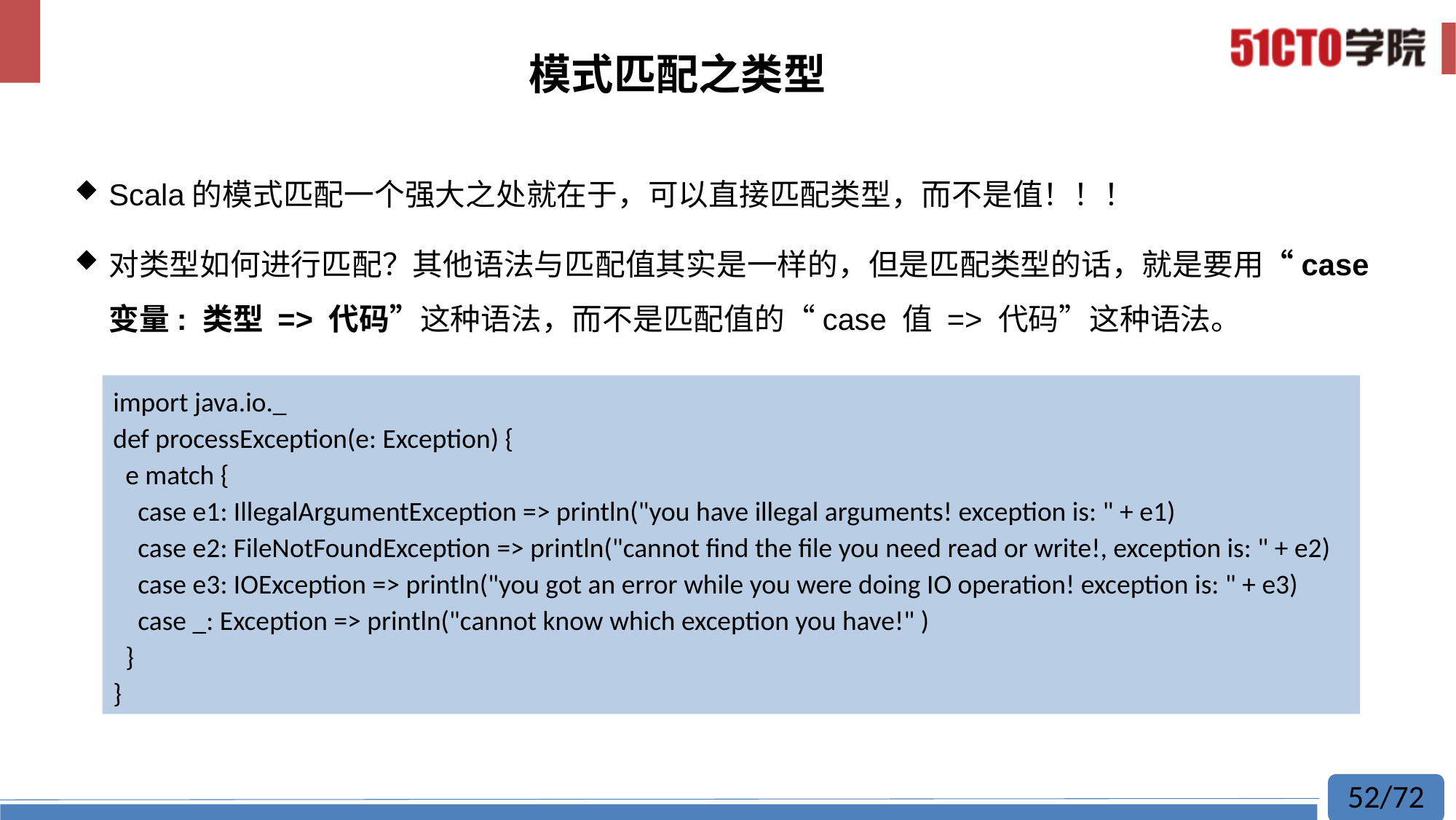

# 模式匹配之类型
Scala的模式匹配一个强大之处就在于，可以直接匹配类型，而不是值！！！
对类型如何进行匹配？其他语法与匹配值其实是一样的，但是匹配类型的话，就是要用“case 变量: 类型 => 代码”这种语法，而不是匹配值的“case 值 => 代码”这种语法。

import java.io._
def processException(e: Exception) {
  e match {
    case e1: IllegalArgumentException => println("you have illegal arguments! exception is: " + e1)
    case e2: FileNotFoundException => println("cannot find the file you need read or write!, exception is: " + e2)
    case e3: IOException => println("you got an error while you were doing IO operation! exception is: " + e3)
    case _: Exception => println("cannot know which exception you have!" )
  }
}